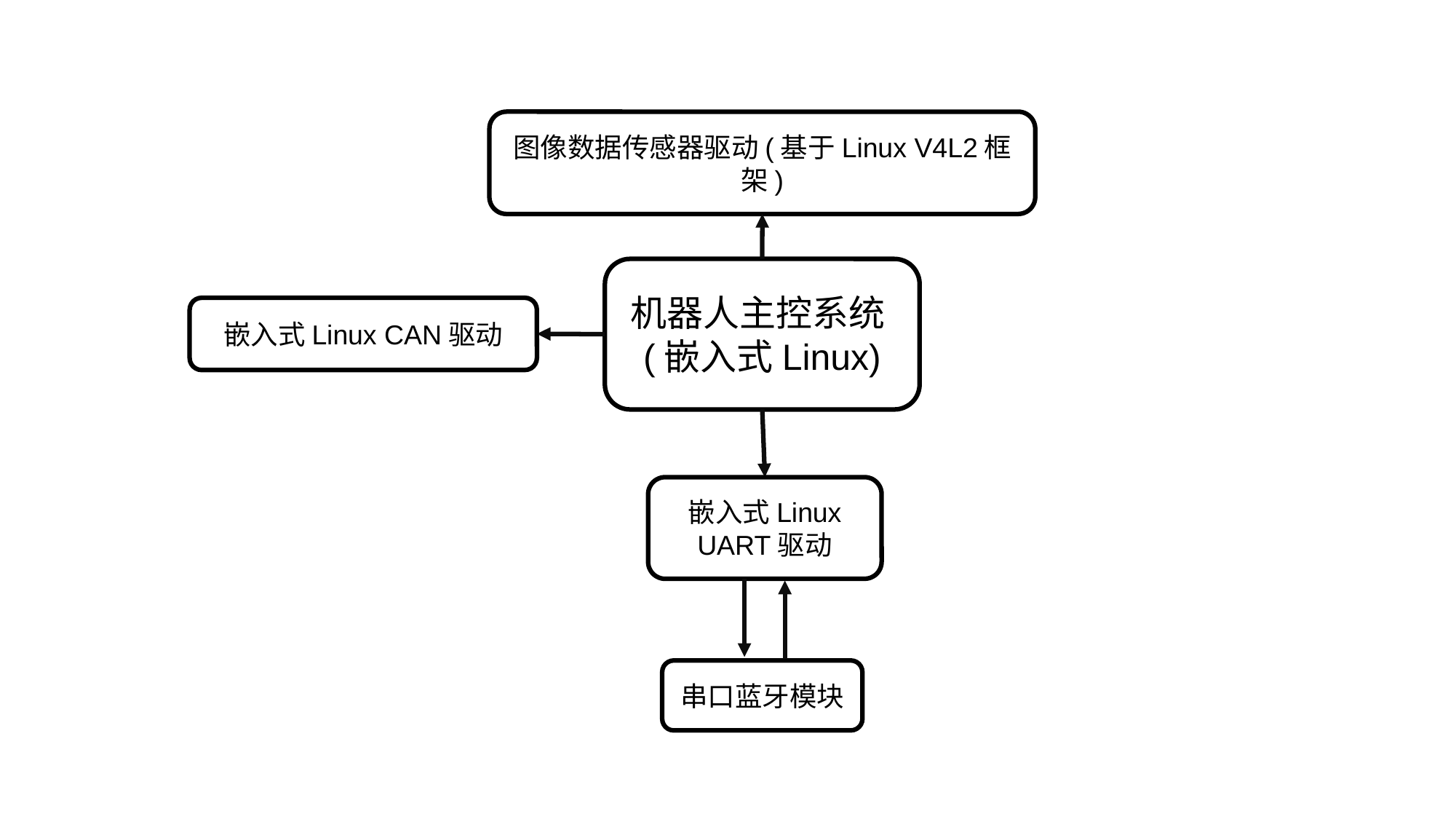

图像数据传感器驱动(基于Linux V4L2框架)
机器人主控系统(嵌入式Linux)
嵌入式Linux CAN驱动
嵌入式Linux UART驱动
串口蓝牙模块